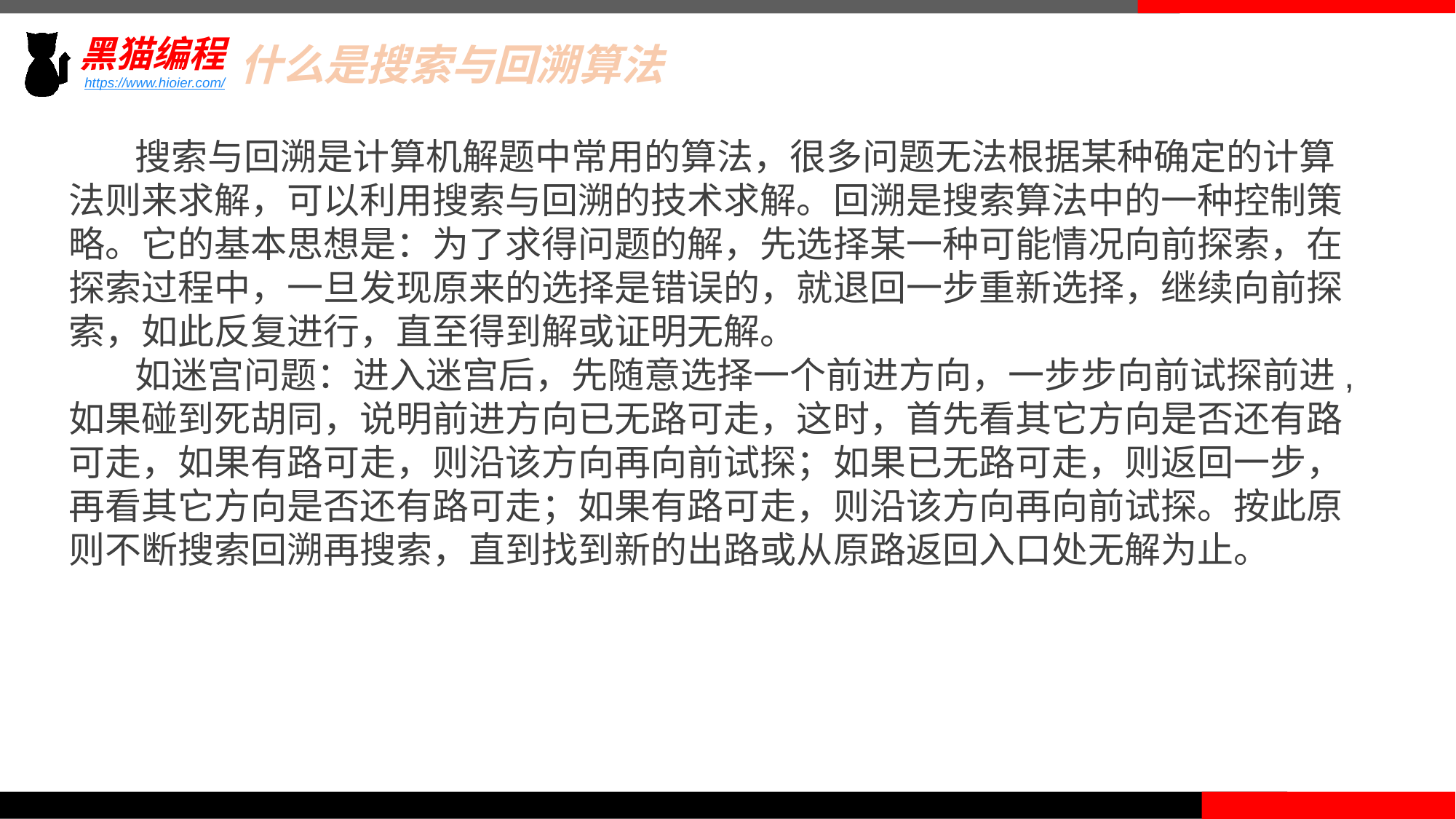

什么是搜索与回溯算法
       搜索与回溯是计算机解题中常用的算法，很多问题无法根据某种确定的计算法则来求解，可以利用搜索与回溯的技术求解。回溯是搜索算法中的一种控制策略。它的基本思想是：为了求得问题的解，先选择某一种可能情况向前探索，在探索过程中，一旦发现原来的选择是错误的，就退回一步重新选择，继续向前探索，如此反复进行，直至得到解或证明无解。
       如迷宫问题：进入迷宫后，先随意选择一个前进方向，一步步向前试探前进,如果碰到死胡同，说明前进方向已无路可走，这时，首先看其它方向是否还有路可走，如果有路可走，则沿该方向再向前试探；如果已无路可走，则返回一步，再看其它方向是否还有路可走；如果有路可走，则沿该方向再向前试探。按此原则不断搜索回溯再搜索，直到找到新的出路或从原路返回入口处无解为止。